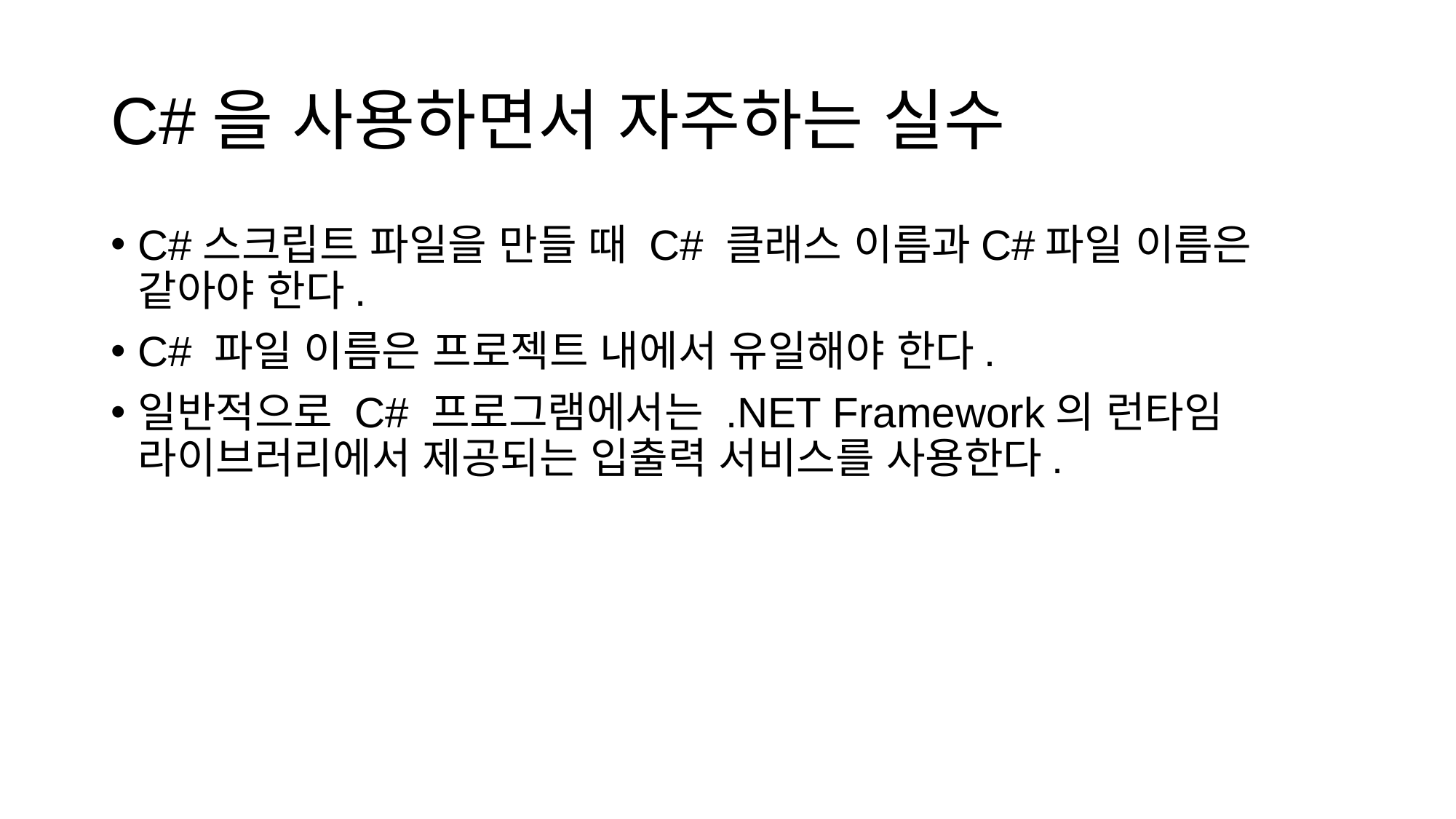

# C#을 사용하면서 자주하는 실수
C#스크립트 파일을 만들 때 C# 클래스 이름과C#파일 이름은 같아야 한다.
C# 파일 이름은 프로젝트 내에서 유일해야 한다.
일반적으로 C# 프로그램에서는 .NET Framework의 런타임 라이브러리에서 제공되는 입출력 서비스를 사용한다.